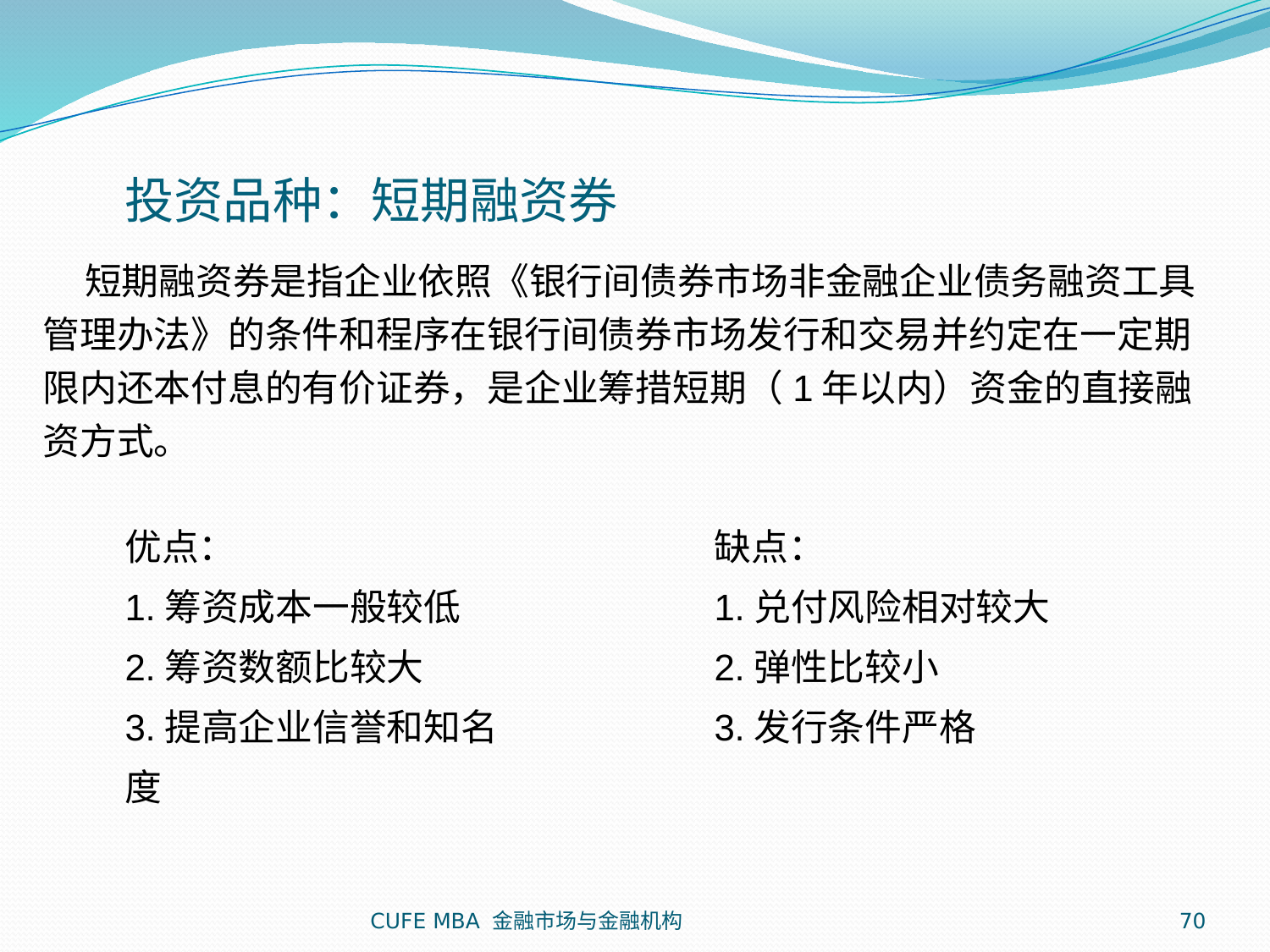

投资品种：短期融资券
    短期融资券是指企业依照《银行间债券市场非金融企业债务融资工具管理办法》的条件和程序在银行间债券市场发行和交易并约定在一定期限内还本付息的有价证券，是企业筹措短期（1年以内）资金的直接融资方式。
优点：
1.筹资成本一般较低
2.筹资数额比较大
3.提高企业信誉和知名度
缺点：
1.兑付风险相对较大
2.弹性比较小
3.发行条件严格
CUFE MBA 金融市场与金融机构
70